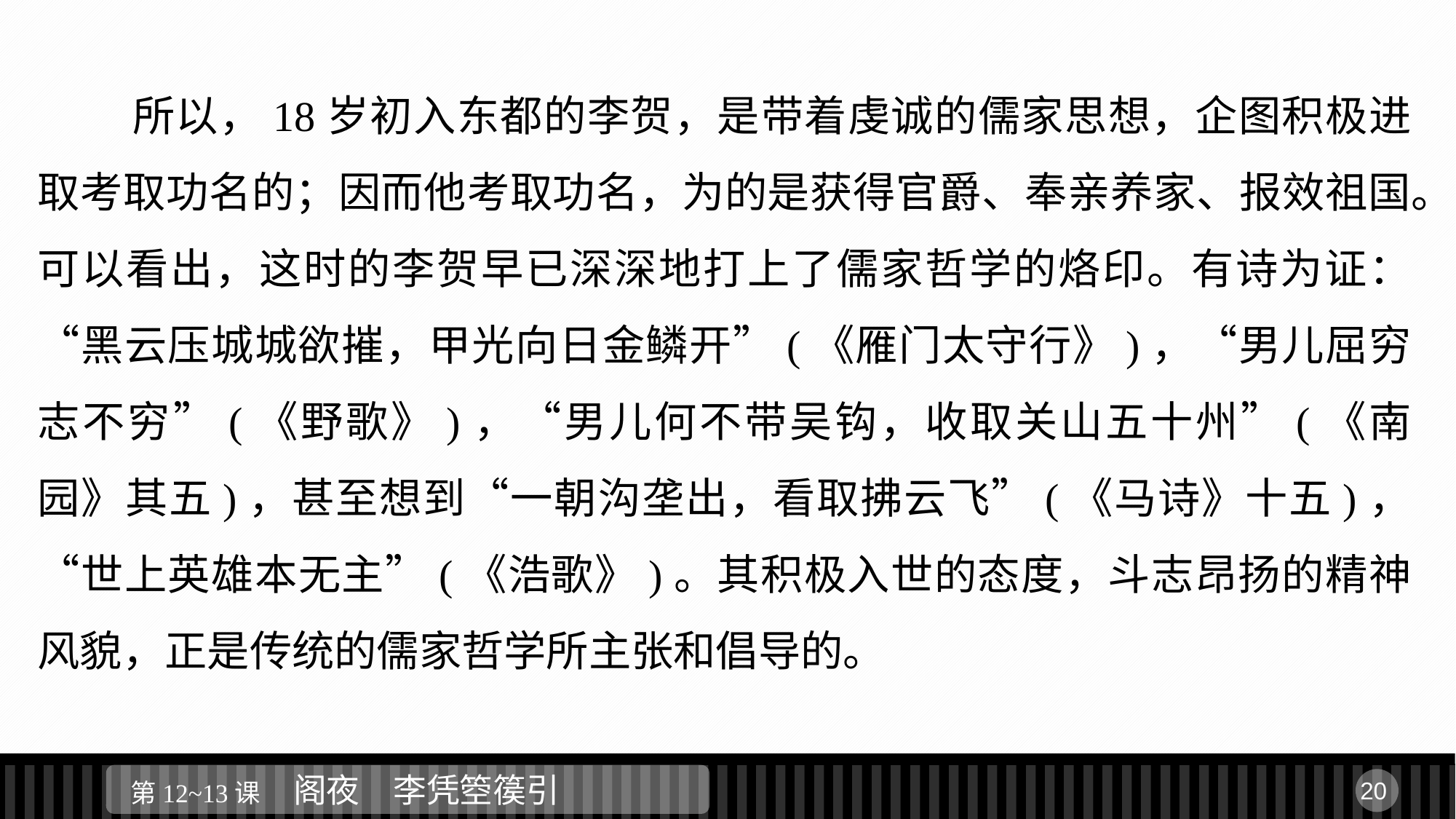

所以，18岁初入东都的李贺，是带着虔诚的儒家思想，企图积极进取考取功名的；因而他考取功名，为的是获得官爵、奉亲养家、报效祖国。可以看出，这时的李贺早已深深地打上了儒家哲学的烙印。有诗为证：“黑云压城城欲摧，甲光向日金鳞开”(《雁门太守行》)，“男儿屈穷志不穷”(《野歌》)，“男儿何不带吴钩，收取关山五十州”(《南园》其五)，甚至想到“一朝沟垄出，看取拂云飞”(《马诗》十五)，“世上英雄本无主”(《浩歌》)。其积极入世的态度，斗志昂扬的精神风貌，正是传统的儒家哲学所主张和倡导的。